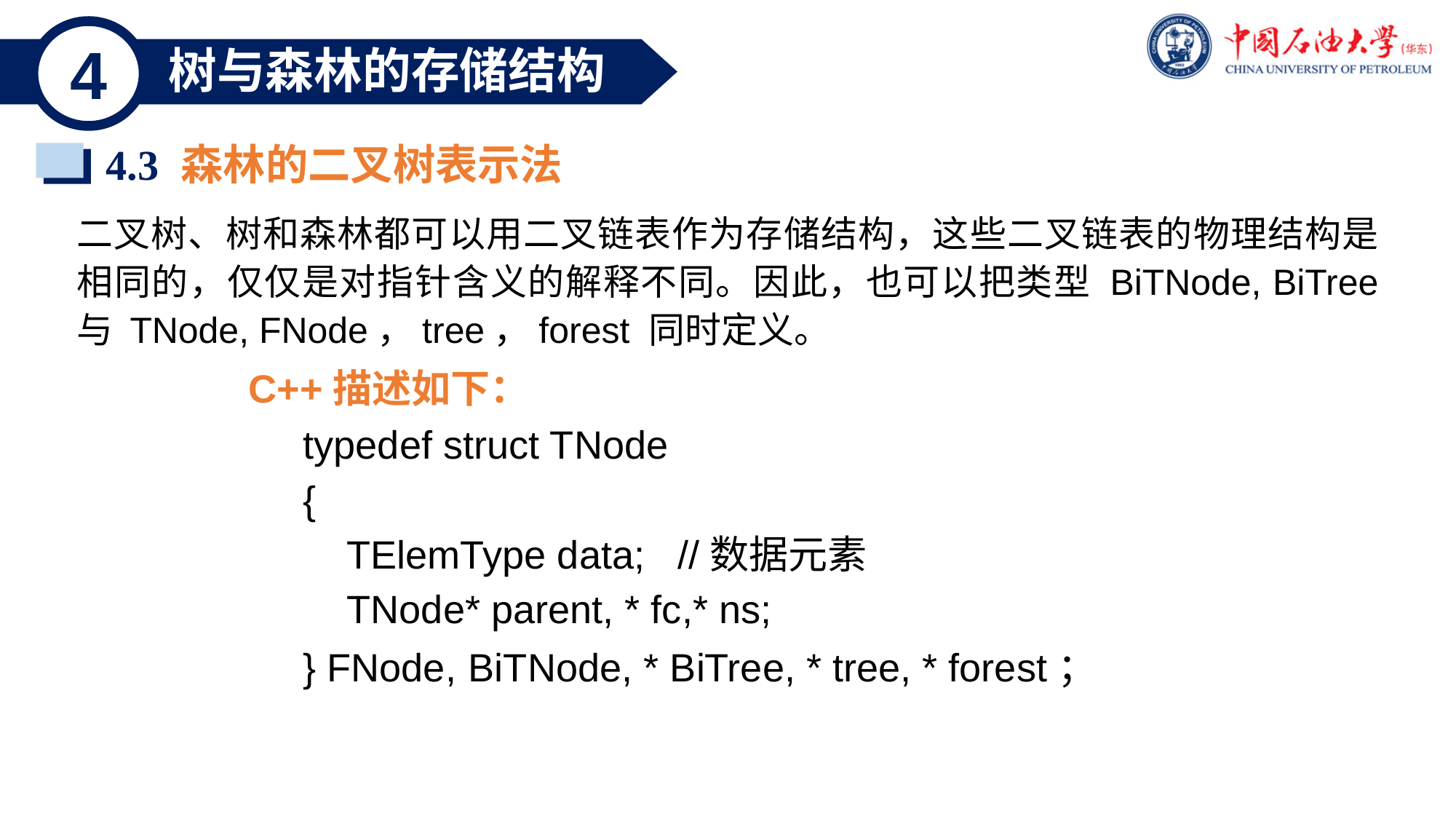

4
树与森林的存储结构
4.3 森林的二叉树表示法

二叉树、树和森林都可以用二叉链表作为存储结构，这些二叉链表的物理结构是相同的，仅仅是对指针含义的解释不同。因此，也可以把类型 BiTNode, BiTree 与 TNode, FNode，tree，forest 同时定义。
C++描述如下：
     typedef struct TNode
{
    TElemType data;   //数据元素
    TNode* parent, * fc,* ns;
} FNode, BiTNode, * BiTree, * tree, * forest；